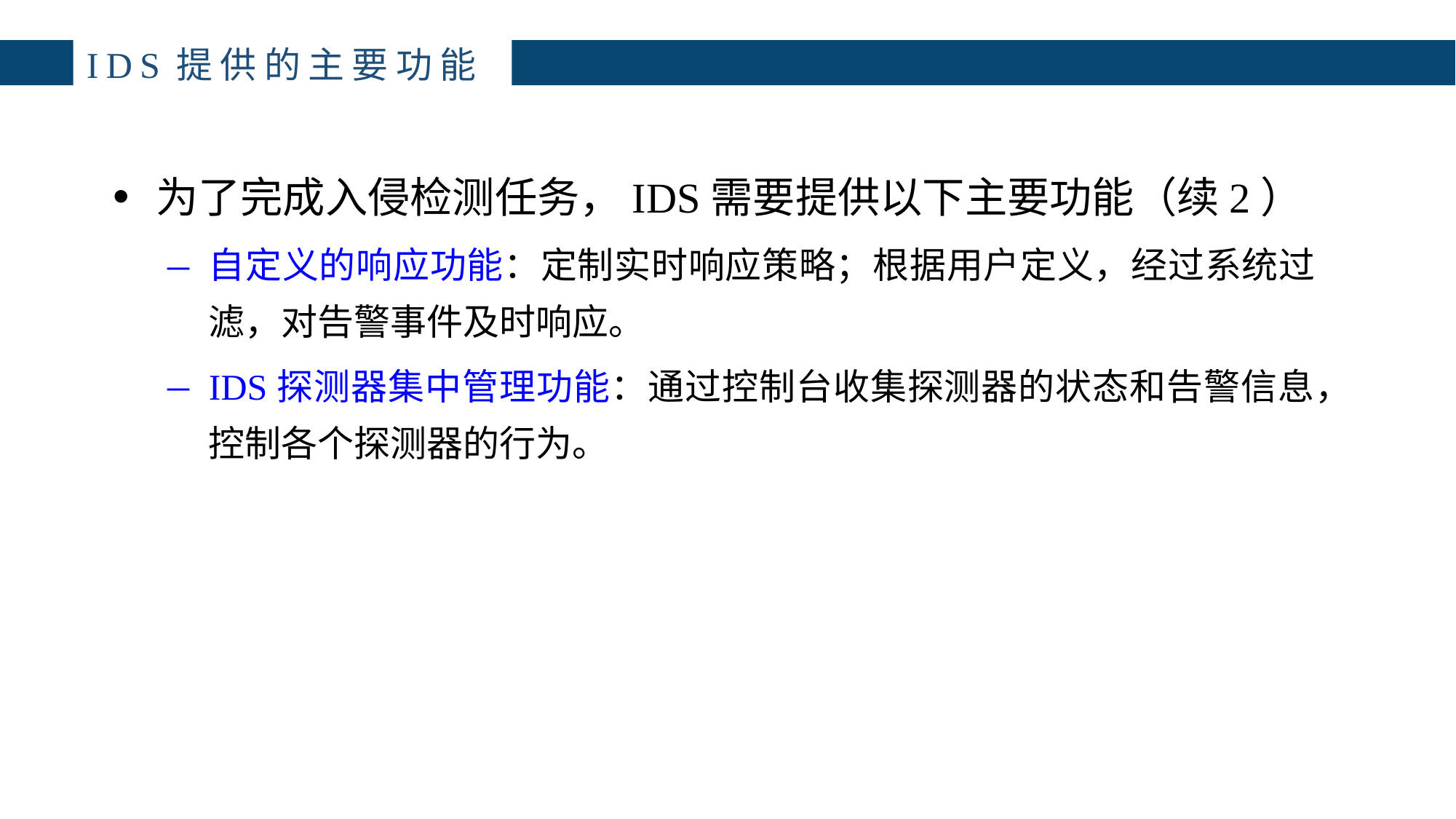

# IDS提供的主要功能
为了完成入侵检测任务，IDS需要提供以下主要功能（续2）
自定义的响应功能：定制实时响应策略；根据用户定义，经过系统过滤，对告警事件及时响应。
IDS探测器集中管理功能：通过控制台收集探测器的状态和告警信息，控制各个探测器的行为。